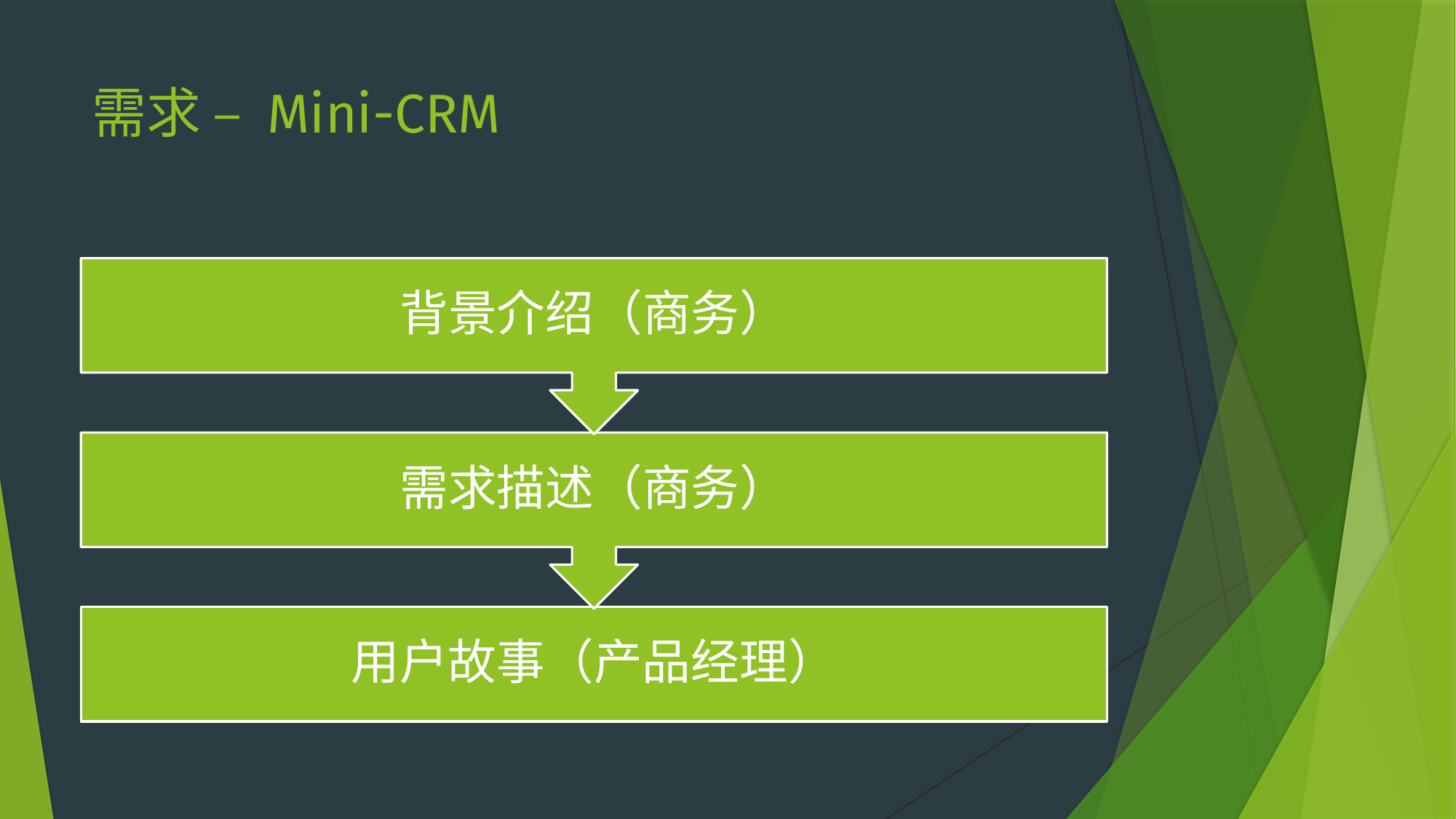

# 需求 – Mini-CRM
用户故事（产品经理）
需求描述（商务）
背景介绍（商务）